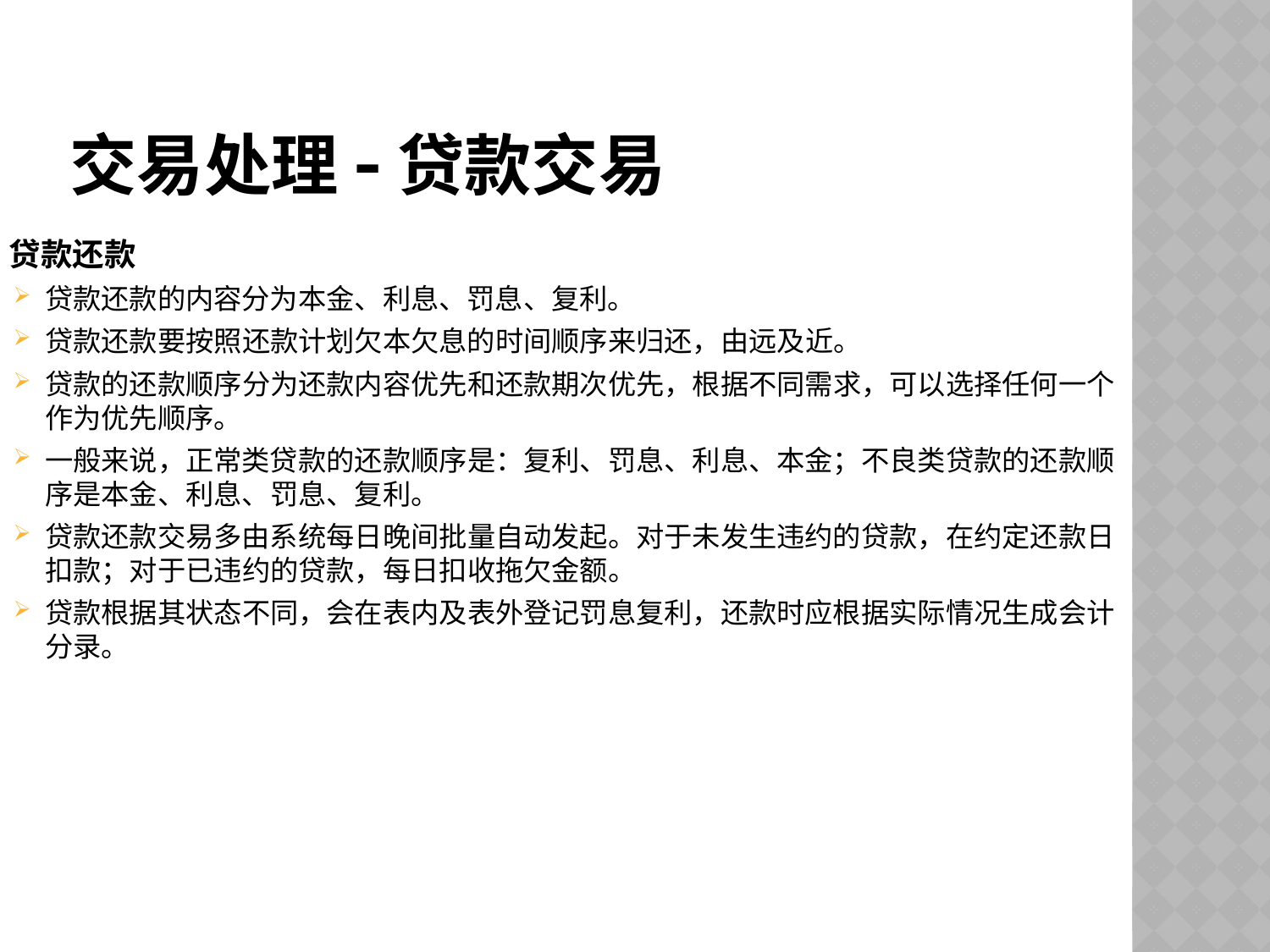

# 交易处理-贷款交易
    贷款还款
贷款还款的内容分为本金、利息、罚息、复利。
贷款还款要按照还款计划欠本欠息的时间顺序来归还，由远及近。
贷款的还款顺序分为还款内容优先和还款期次优先，根据不同需求，可以选择任何一个作为优先顺序。
一般来说，正常类贷款的还款顺序是：复利、罚息、利息、本金；不良类贷款的还款顺序是本金、利息、罚息、复利。
贷款还款交易多由系统每日晚间批量自动发起。对于未发生违约的贷款，在约定还款日扣款；对于已违约的贷款，每日扣收拖欠金额。
贷款根据其状态不同，会在表内及表外登记罚息复利，还款时应根据实际情况生成会计分录。